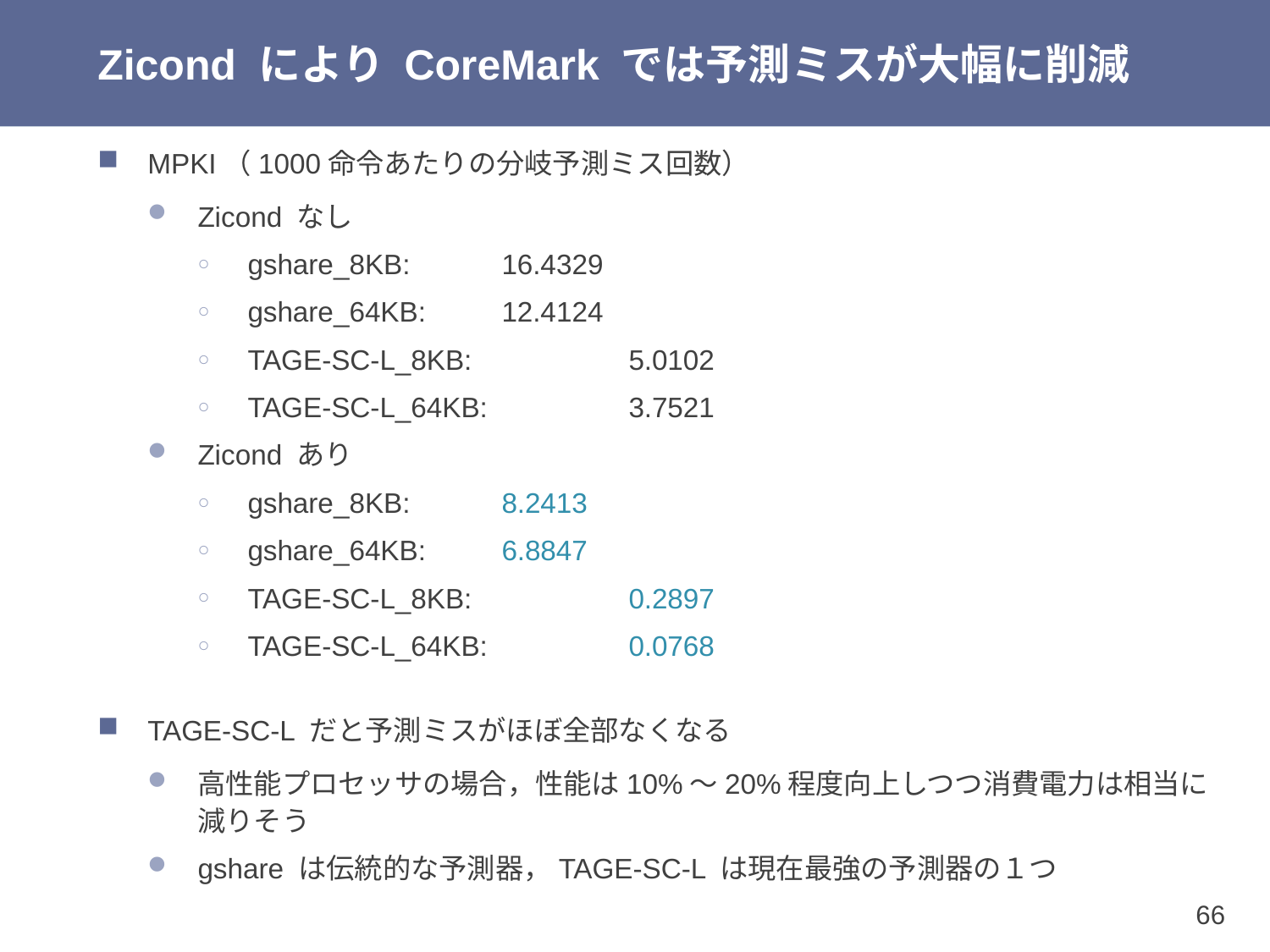

# Zicond により CoreMark では予測ミスが大幅に削減
MPKI（1000命令あたりの分岐予測ミス回数）
Zicond なし
gshare_8KB: 		16.4329
gshare_64KB: 		12.4124
TAGE-SC-L_8KB: 		5.0102
TAGE-SC-L_64KB: 		3.7521
Zicond あり
gshare_8KB:		8.2413
gshare_64KB: 		6.8847
TAGE-SC-L_8KB:		0.2897
TAGE-SC-L_64KB:		0.0768
TAGE-SC-L だと予測ミスがほぼ全部なくなる
高性能プロセッサの場合，性能は10%～20%程度向上しつつ消費電力は相当に減りそう
gshare は伝統的な予測器，TAGE-SC-L は現在最強の予測器の１つ